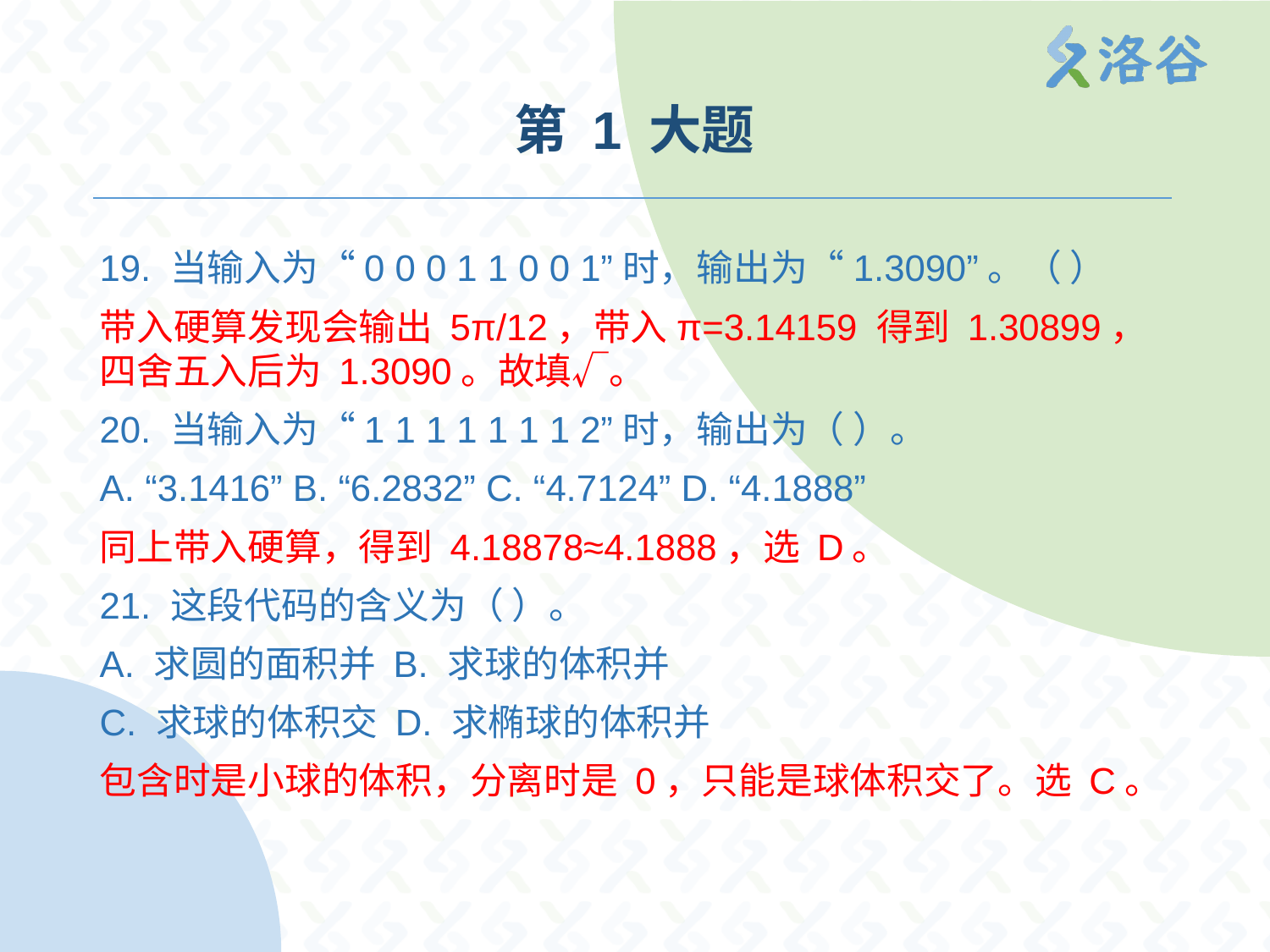

# 第 1 大题
19. 当输入为“0 0 0 1 1 0 0 1”时，输出为“1.3090”。（ ）
带入硬算发现会输出 5π/12，带入π=3.14159 得到 1.30899，四舍五入后为 1.3090。故填√。
20. 当输入为“1 1 1 1 1 1 1 2”时，输出为（ ）。
A. “3.1416” B. “6.2832” C. “4.7124” D. “4.1888”
同上带入硬算，得到 4.18878≈4.1888，选 D。
21. 这段代码的含义为（ ）。
A. 求圆的面积并 B. 求球的体积并
C. 求球的体积交 D. 求椭球的体积并
包含时是小球的体积，分离时是 0，只能是球体积交了。选 C。